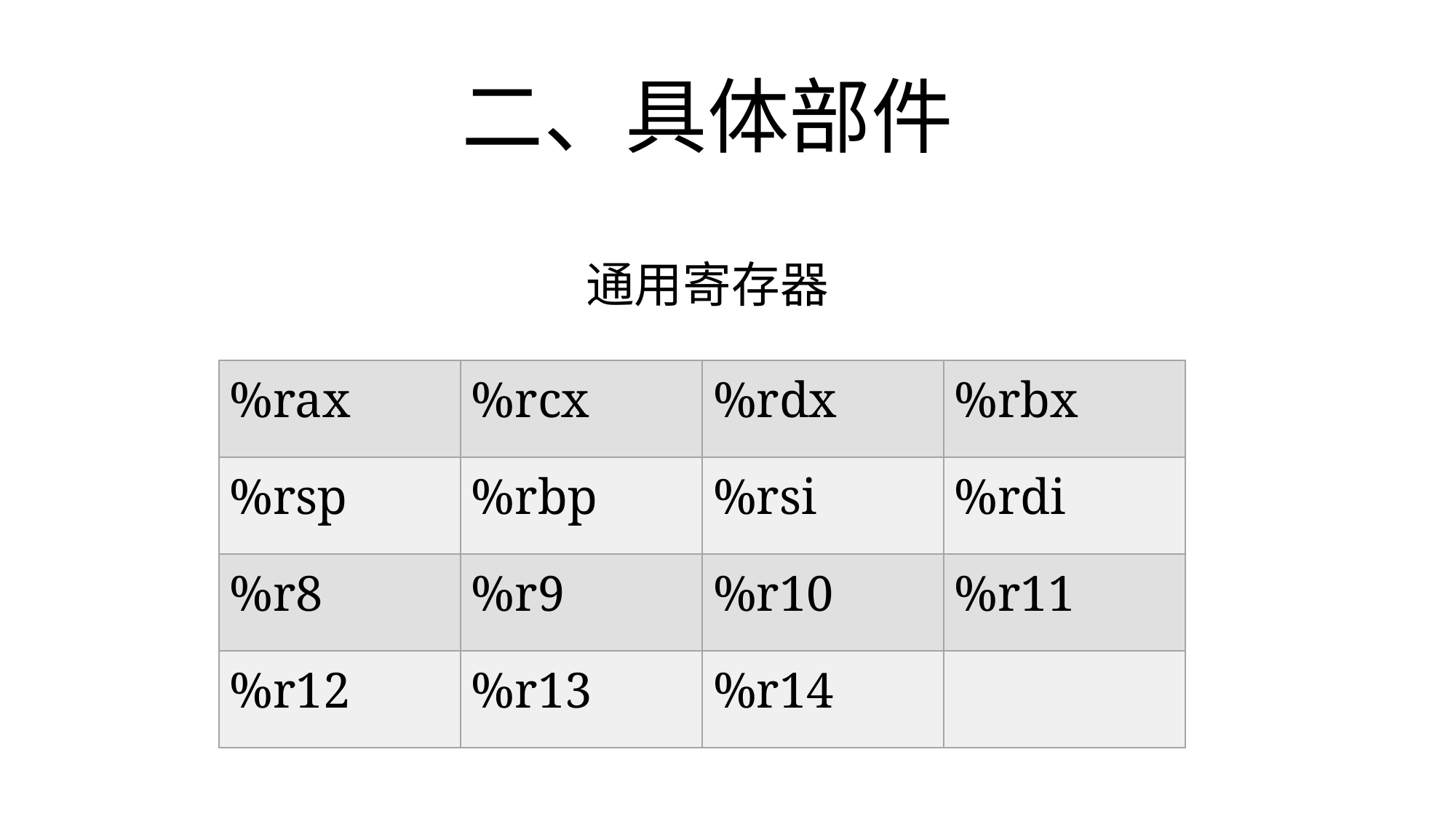

二、具体部件
通用寄存器
| %rax | %rcx | %rdx | %rbx |
| --- | --- | --- | --- |
| %rsp | %rbp | %rsi | %rdi |
| %r8 | %r9 | %r10 | %r11 |
| %r12 | %r13 | %r14 |  |